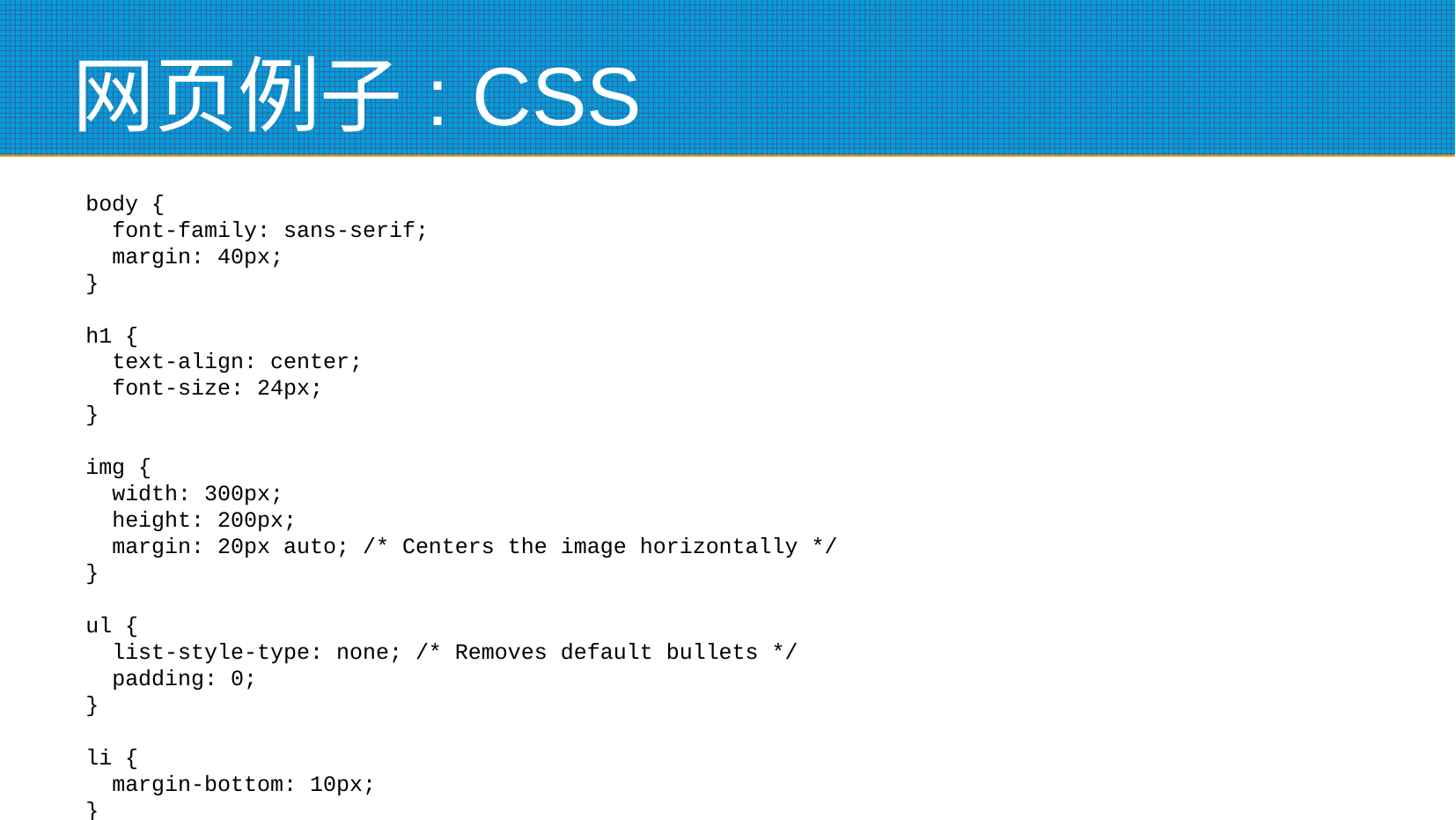

# 网页例子: CSS
body {
  font-family: sans-serif;
  margin: 40px;
}

h1 {
  text-align: center;
  font-size: 24px;
}

img {
  width: 300px;
  height: 200px;
  margin: 20px auto; /* Centers the image horizontally */
}

ul {
  list-style-type: none; /* Removes default bullets */
  padding: 0;
}

li {
  margin-bottom: 10px;
}